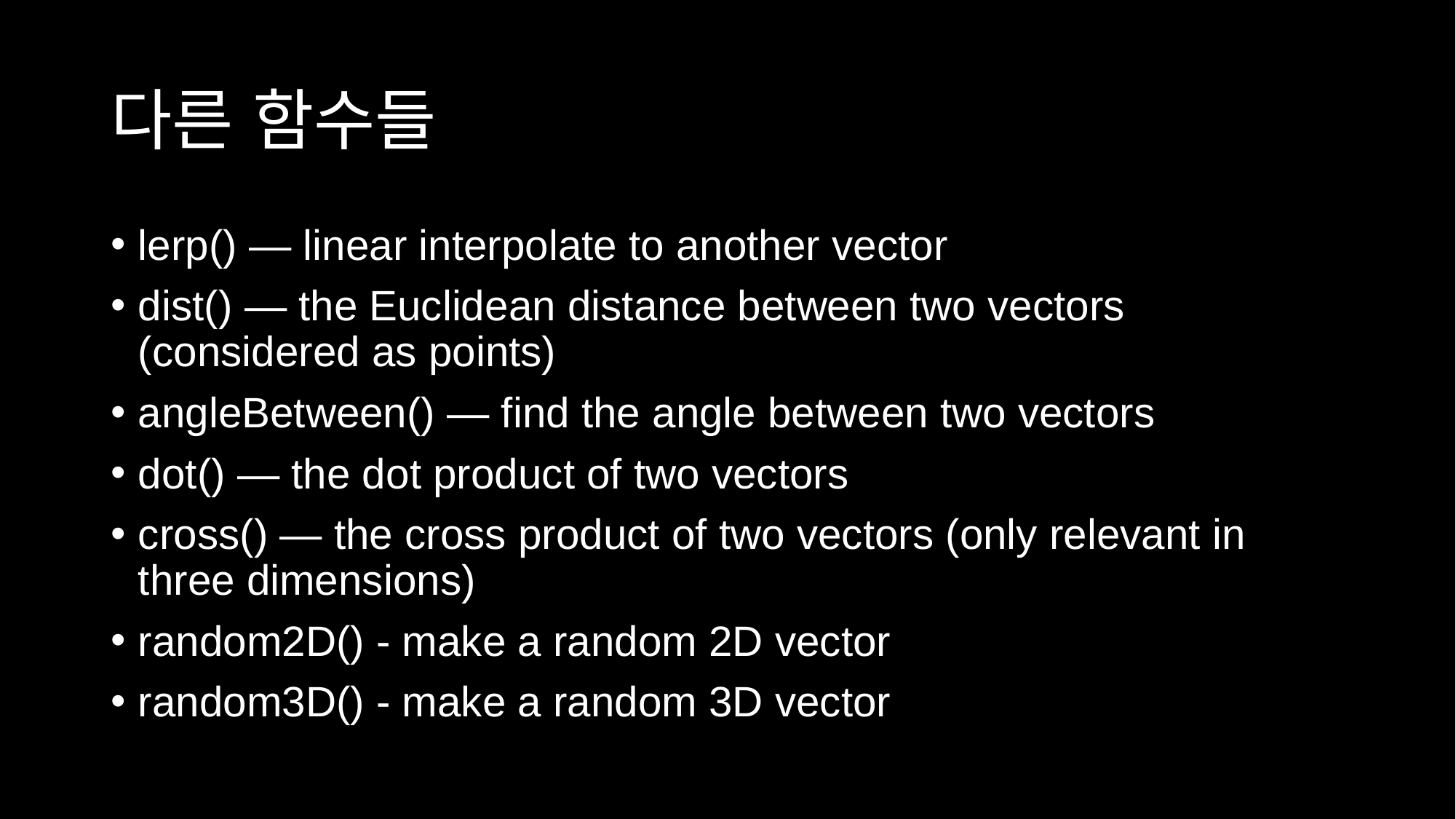

# 다른 함수들
lerp() — linear interpolate to another vector
dist() — the Euclidean distance between two vectors (considered as points)
angleBetween() — find the angle between two vectors
dot() — the dot product of two vectors
cross() — the cross product of two vectors (only relevant in three dimensions)
random2D() - make a random 2D vector
random3D() - make a random 3D vector